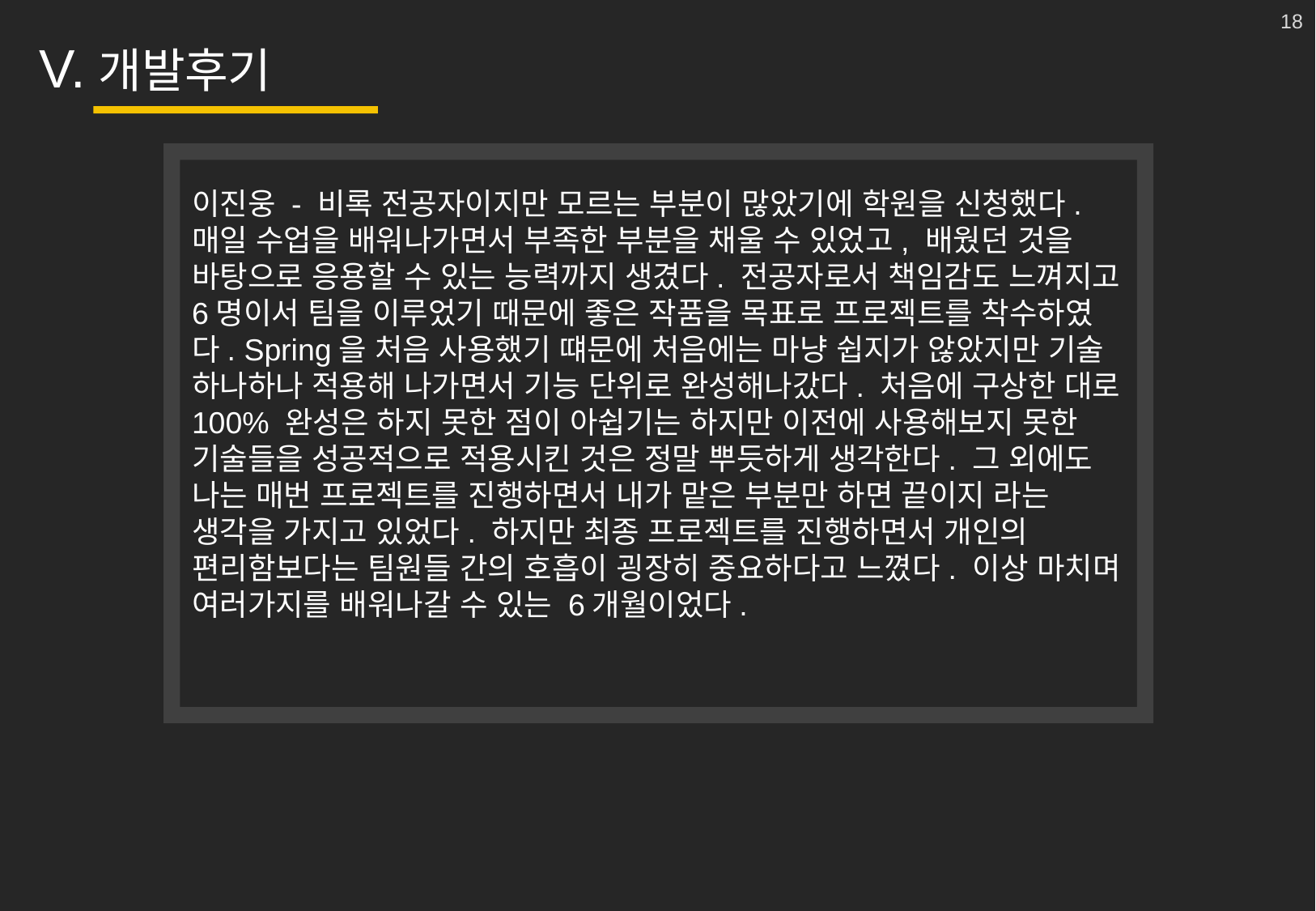

18
V.개발후기

이진웅 - 비록 전공자이지만 모르는 부분이 많았기에 학원을 신청했다. 매일 수업을 배워나가면서 부족한 부분을 채울 수 있었고, 배웠던 것을 바탕으로 응용할 수 있는 능력까지 생겼다. 전공자로서 책임감도 느껴지고 6명이서 팀을 이루었기 때문에 좋은 작품을 목표로 프로젝트를 착수하였다. Spring을 처음 사용했기 떄문에 처음에는 마냥 쉽지가 않았지만 기술 하나하나 적용해 나가면서 기능 단위로 완성해나갔다. 처음에 구상한 대로 100% 완성은 하지 못한 점이 아쉽기는 하지만 이전에 사용해보지 못한 기술들을 성공적으로 적용시킨 것은 정말 뿌듯하게 생각한다. 그 외에도 나는 매번 프로젝트를 진행하면서 내가 맡은 부분만 하면 끝이지 라는 생각을 가지고 있었다. 하지만 최종 프로젝트를 진행하면서 개인의 편리함보다는 팀원들 간의 호흡이 굉장히 중요하다고 느꼈다. 이상 마치며 여러가지를 배워나갈 수 있는 6개월이었다.